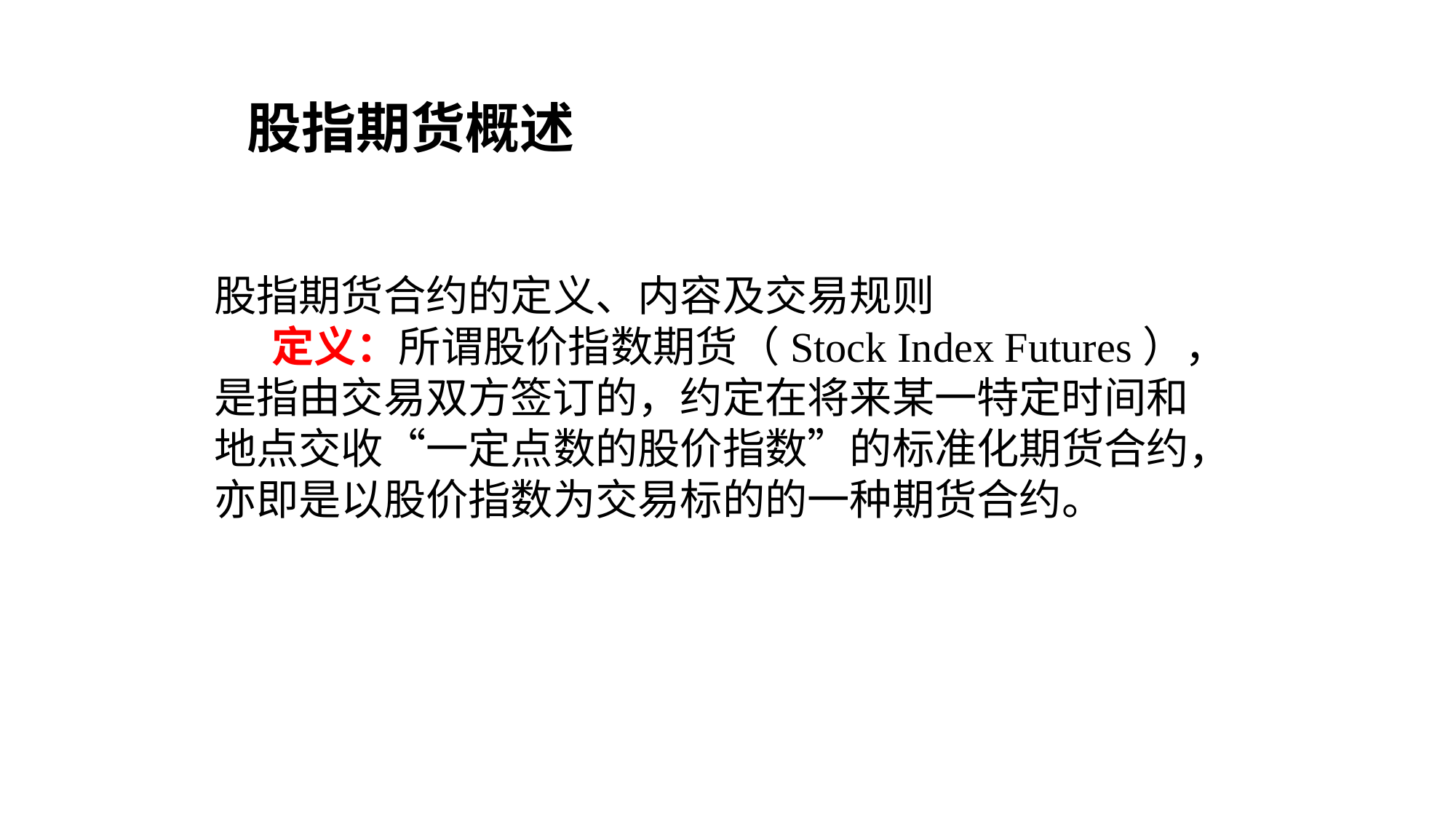

# 股指期货概述
股指期货合约的定义、内容及交易规则
     定义：所谓股价指数期货（Stock Index Futures），是指由交易双方签订的，约定在将来某一特定时间和地点交收“一定点数的股价指数”的标准化期货合约，亦即是以股价指数为交易标的的一种期货合约。